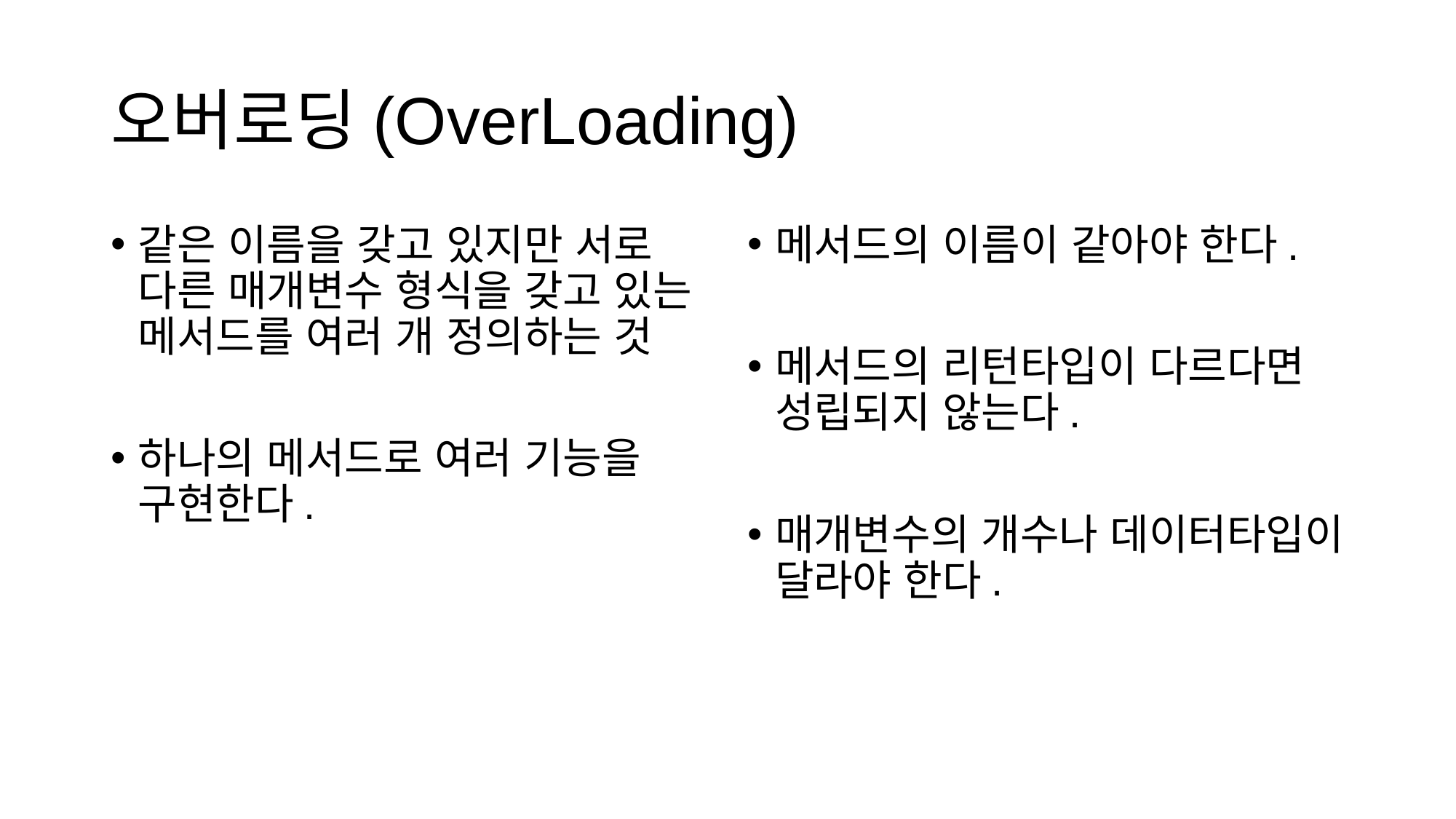

# 오버로딩(OverLoading)
같은 이름을 갖고 있지만 서로 다른 매개변수 형식을 갖고 있는 메서드를 여러 개 정의하는 것

하나의 메서드로 여러 기능을 구현한다.
메서드의 이름이 같아야 한다.

메서드의 리턴타입이 다르다면 성립되지 않는다.

매개변수의 개수나 데이터타입이 달라야 한다.